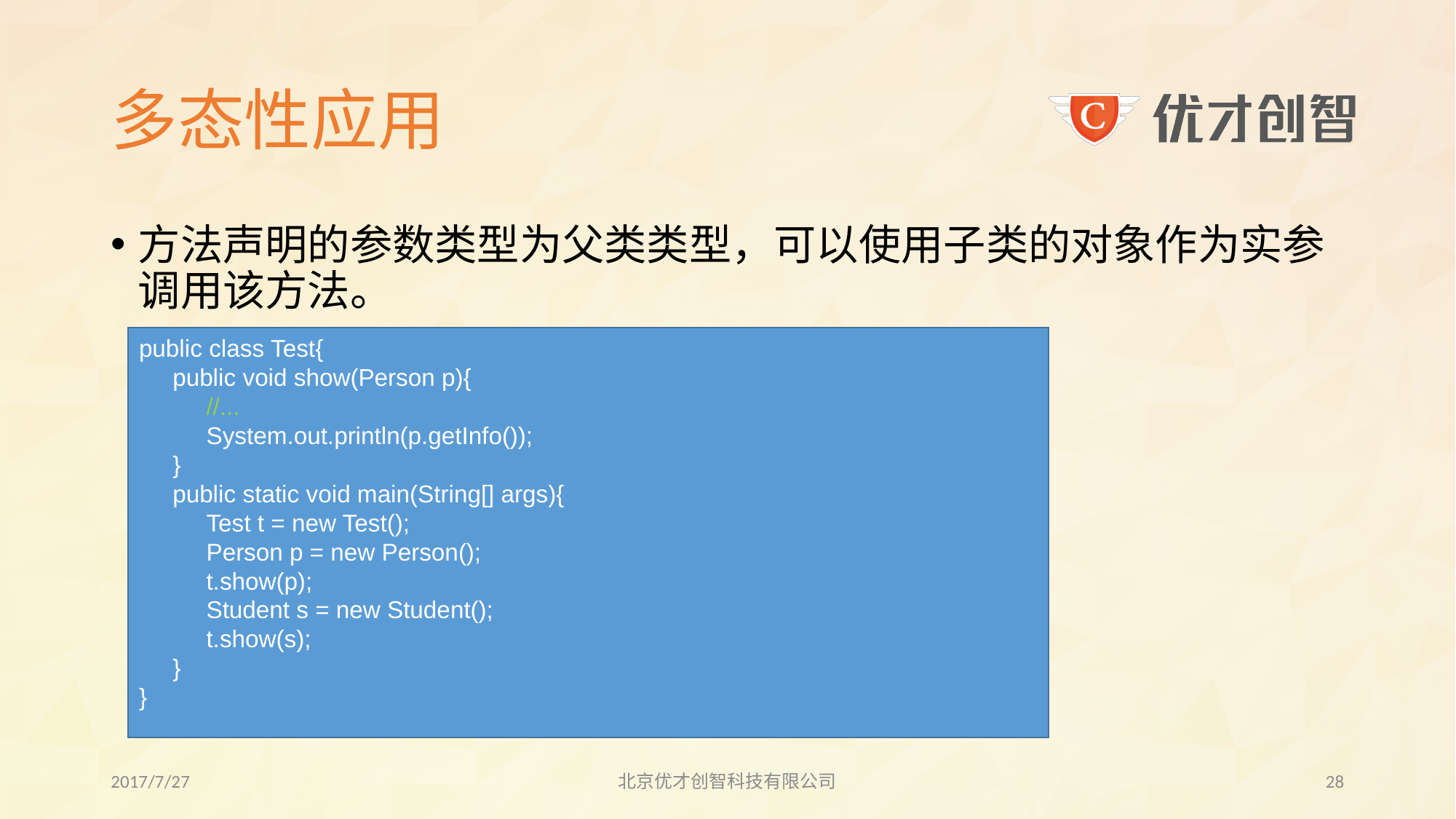

# 多态性应用
方法声明的参数类型为父类类型，可以使用子类的对象作为实参调用该方法。
public class Test{
     public void show(Person p){
          //...
          System.out.println(p.getInfo());
     }
     public static void main(String[] args){
          Test t = new Test();
          Person p = new Person();
          t.show(p);
          Student s = new Student();
          t.show(s);
     }
}
2017/7/27
北京优才创智科技有限公司
28